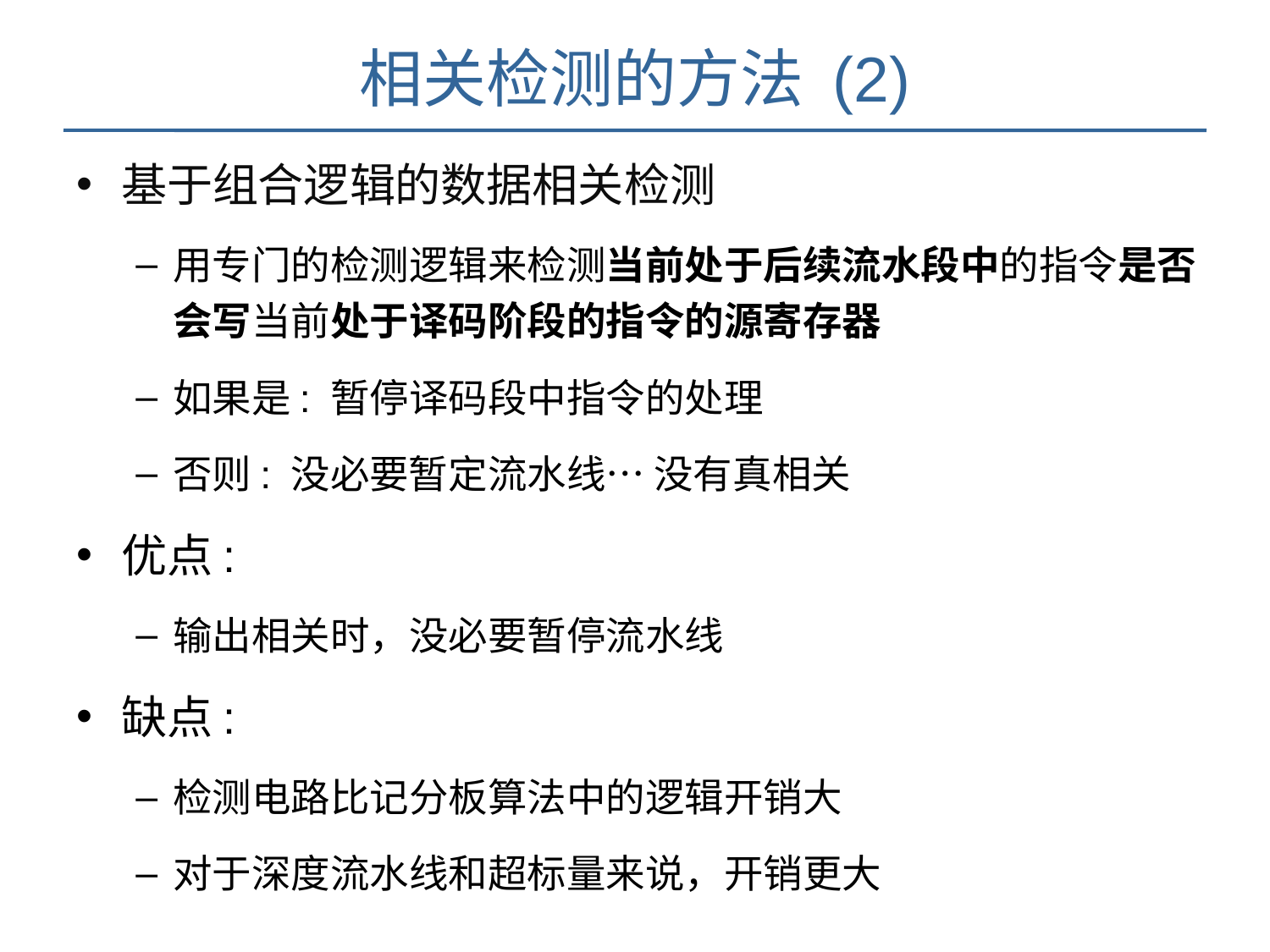

# 相关检测的方法 (2)
基于组合逻辑的数据相关检测
用专门的检测逻辑来检测当前处于后续流水段中的指令是否会写当前处于译码阶段的指令的源寄存器
如果是: 暂停译码段中指令的处理
否则: 没必要暂定流水线… 没有真相关
优点:
输出相关时，没必要暂停流水线
缺点:
检测电路比记分板算法中的逻辑开销大
对于深度流水线和超标量来说，开销更大